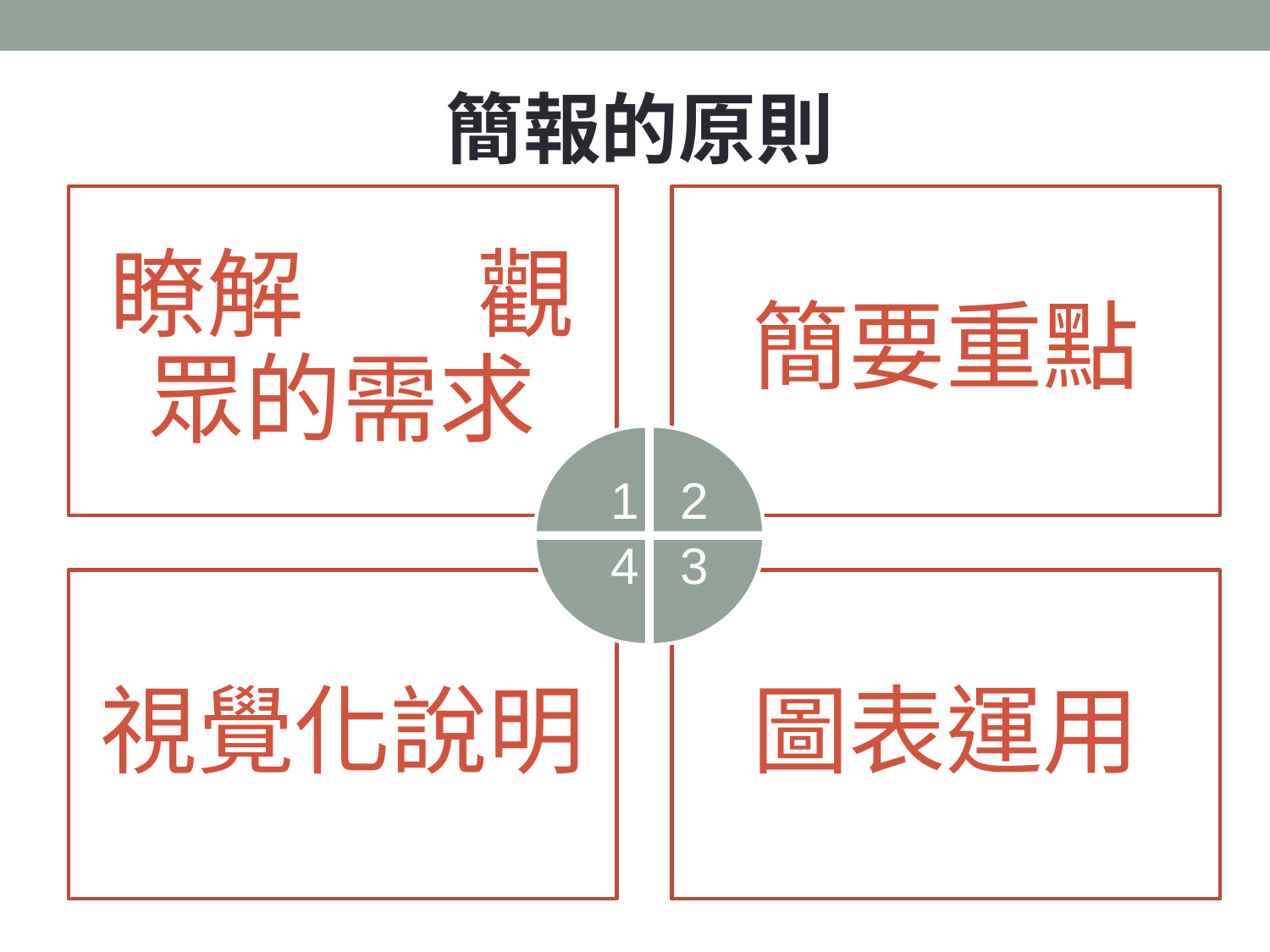

簡報的原則
瞭解        觀眾的需求
簡要重點
視覺化說明
圖表運用
1
2
3
4